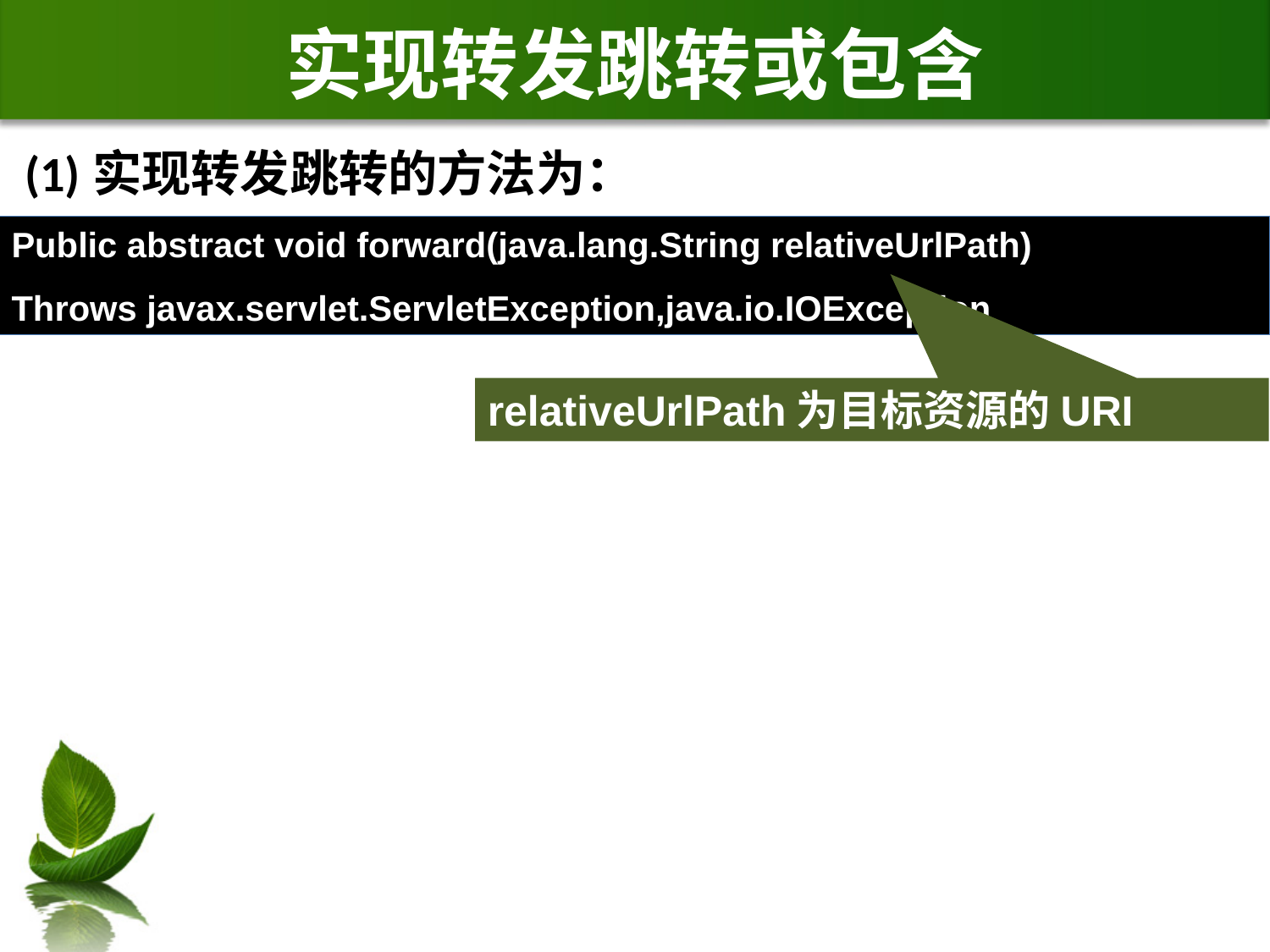

# 实现转发跳转或包含
(1)实现转发跳转的方法为：
Public abstract void forward(java.lang.String relativeUrlPath)
Throws javax.servlet.ServletException,java.io.IOException
relativeUrlPath为目标资源的URI